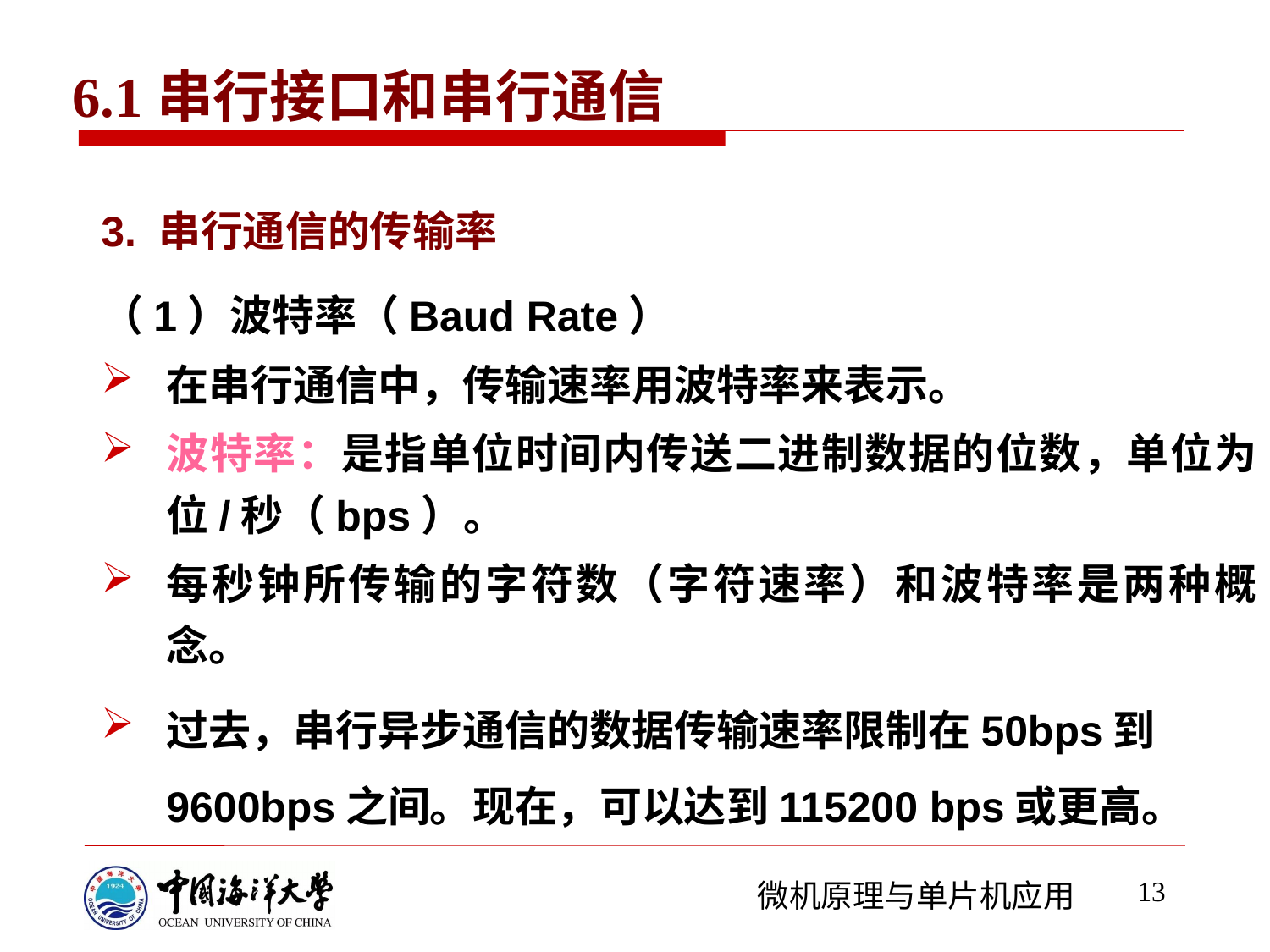

6.1串行接口和串行通信
3. 串行通信的传输率
（1）波特率（Baud Rate）
在串行通信中，传输速率用波特率来表示。
波特率：是指单位时间内传送二进制数据的位数，单位为位/秒（bps）。
每秒钟所传输的字符数（字符速率）和波特率是两种概念。
过去，串行异步通信的数据传输速率限制在50bps到9600bps之间。现在，可以达到115200 bps或更高。
13